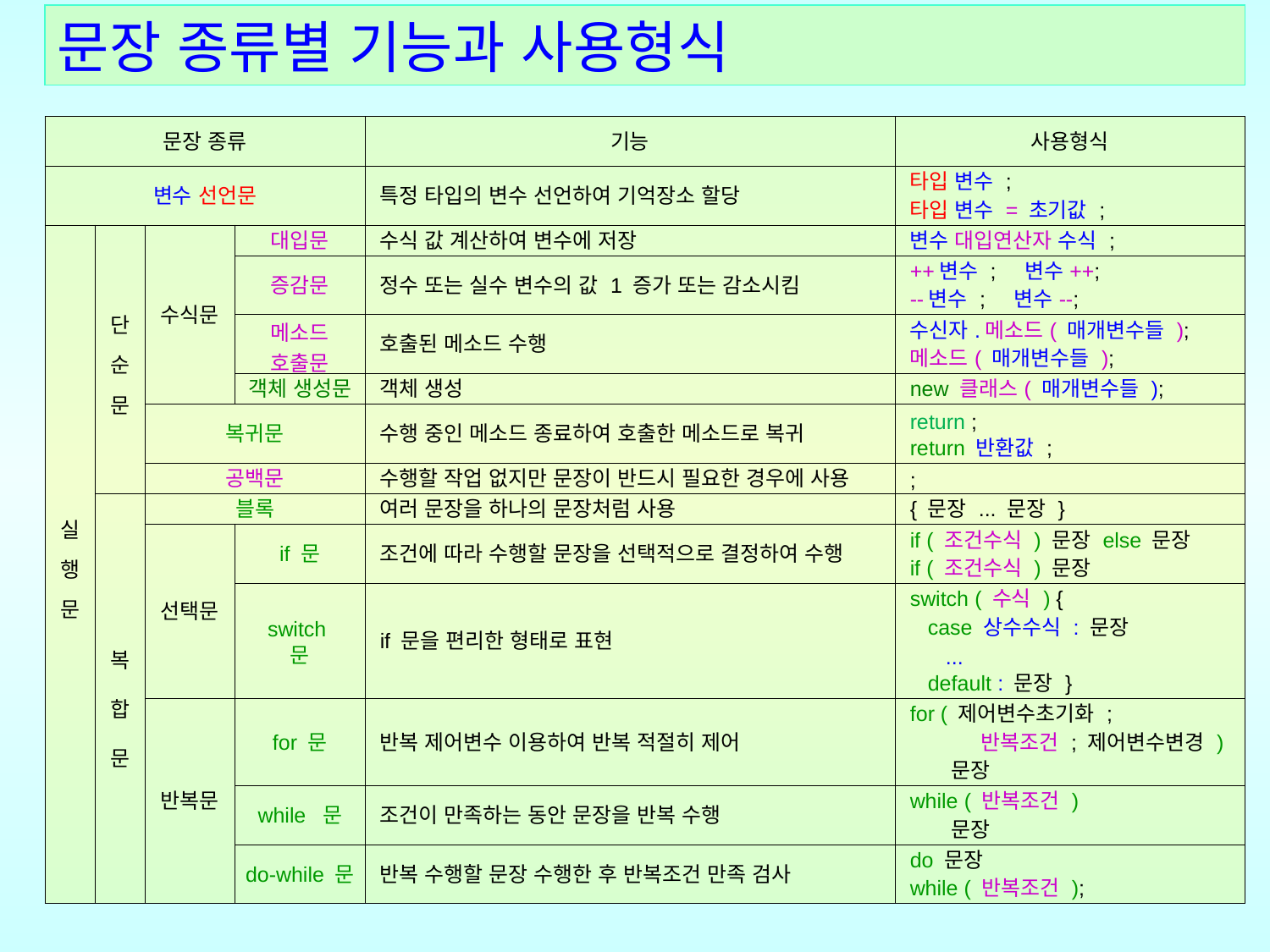

문장 종류별 기능과 사용형식
| 문장 종류 |  |  |  | 기능 | 사용형식 |
| --- | --- | --- | --- | --- | --- |
| 변수 선언문 |  |  |  | 특정 타입의 변수 선언하여 기억장소 할당 | 타입 변수 ; 타입 변수 = 초기값 ; |
| 실 행 문 | 단 순 문 | 수식문 | 대입문 | 수식 값 계산하여 변수에 저장 | 변수 대입연산자 수식 ; |
|  |  |  | 증감문 | 정수 또는 실수 변수의 값 1 증가 또는 감소시킴 | ++변수 ;    변수++; --변수 ;    변수--; |
|  |  |  | 메소드 호출문 | 호출된 메소드 수행 | 수신자.메소드( 매개변수들 ); 메소드( 매개변수들 ); |
|  |  |  | 객체 생성문 | 객체 생성 | new 클래스( 매개변수들 ); |
|  |  | 복귀문 |  | 수행 중인 메소드 종료하여 호출한 메소드로 복귀 | return ; return 반환값 ; |
|  |  | 공백문 |  | 수행할 작업 없지만 문장이 반드시 필요한 경우에 사용 | ; |
|  | 복 합 문 | 블록 |  | 여러 문장을 하나의 문장처럼 사용 | { 문장 ... 문장 } |
|  |  | 선택문 | if 문 | 조건에 따라 수행할 문장을 선택적으로 결정하여 수행 | if ( 조건수식 ) 문장 else 문장 if ( 조건수식 ) 문장 |
|  |  |  | switch 문 | if 문을 편리한 형태로 표현 | switch ( 수식 ) {    case 상수수식 : 문장    ...    default : 문장 } |
|  |  | 반복문 | for 문 | 반복 제어변수 이용하여 반복 적절히 제어 | for ( 제어변수초기화 ;         반복조건 ; 제어변수변경 )     문장 |
|  |  |  | while 문 | 조건이 만족하는 동안 문장을 반복 수행 | while ( 반복조건 )      문장 |
|  |  |  | do-while 문 | 반복 수행할 문장 수행한 후 반복조건 만족 검사 | do 문장 while ( 반복조건 ); |